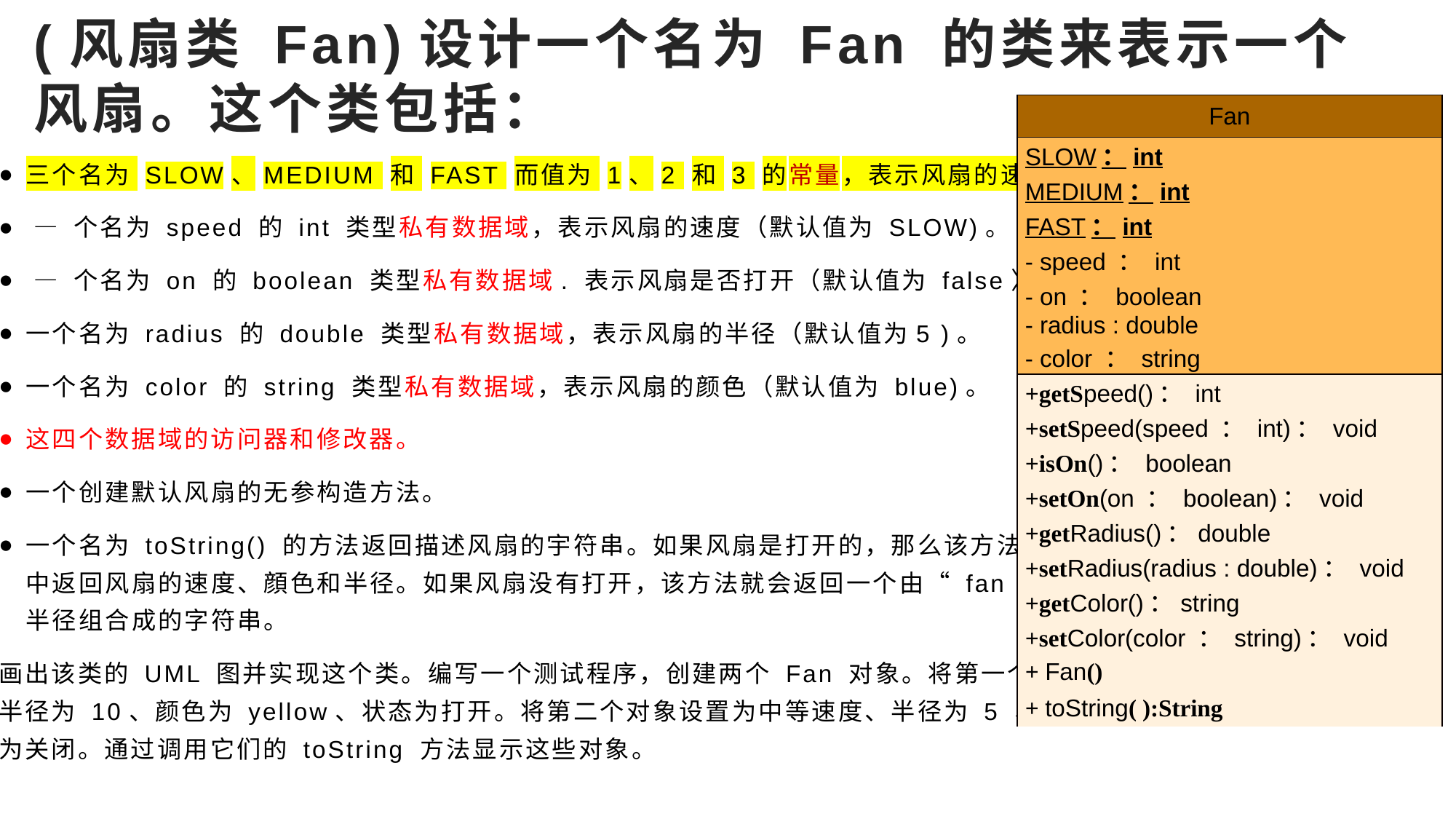

# (风扇类 Fan)设计一个名为 Fan 的类来表示一个风扇。这个类包括：
| Fan |
| --- |
| SLOW：int MEDIUM：int FAST：int - speed ： int - on ： boolean - radius : double - color ： string |
| +getSpeed()： int +setSpeed(speed ： int)： void +isOn()： boolean +setOn(on ： boolean)： void +getRadius()：double +setRadius(radius : double)： void +getColor()：string +setColor(color ： string)： void |
| + Fan() |
| + toString( ):String |
三个名为 SLOW、MEDIUM 和 FAST 而值为 1、2 和 3 的常量，表示风扇的速度。
 — 个名为 speed 的 int 类型私有数据域，表示风扇的速度（默认值为 SLOW)。
 — 个名为 on 的 boolean 类型私有数据域. 表示风扇是否打开（默认值为 false〉。
一个名为 radius 的 double 类型私有数据域，表示风扇的半径（默认值为5 )。
一个名为 color 的 string 类型私有数据域，表示风扇的颜色（默认值为 blue)。
这四个数据域的访问器和修改器。
一个创建默认风扇的无参构造方法。
一个名为 toString() 的方法返回描述风扇的宇符串。如果风扇是打开的，那么该方法在一个组合的宇符串中返回风扇的速度、顔色和半径。如果风扇没有打开，该方法就会返回一个由“ fan is off” 和风扇颜色及半径组合成的字符串。
画出该类的 UML 图并实现这个类。编写一个测试程序，创建两个 Fan 对象。将第一个对象设置为最大速度、半径为 10、颜色为 yellow、状态为打开。将第二个对象设置为中等速度、半径为 5 、颜色为 blue、状态为关闭。通过调用它们的 toString 方法显示这些对象。